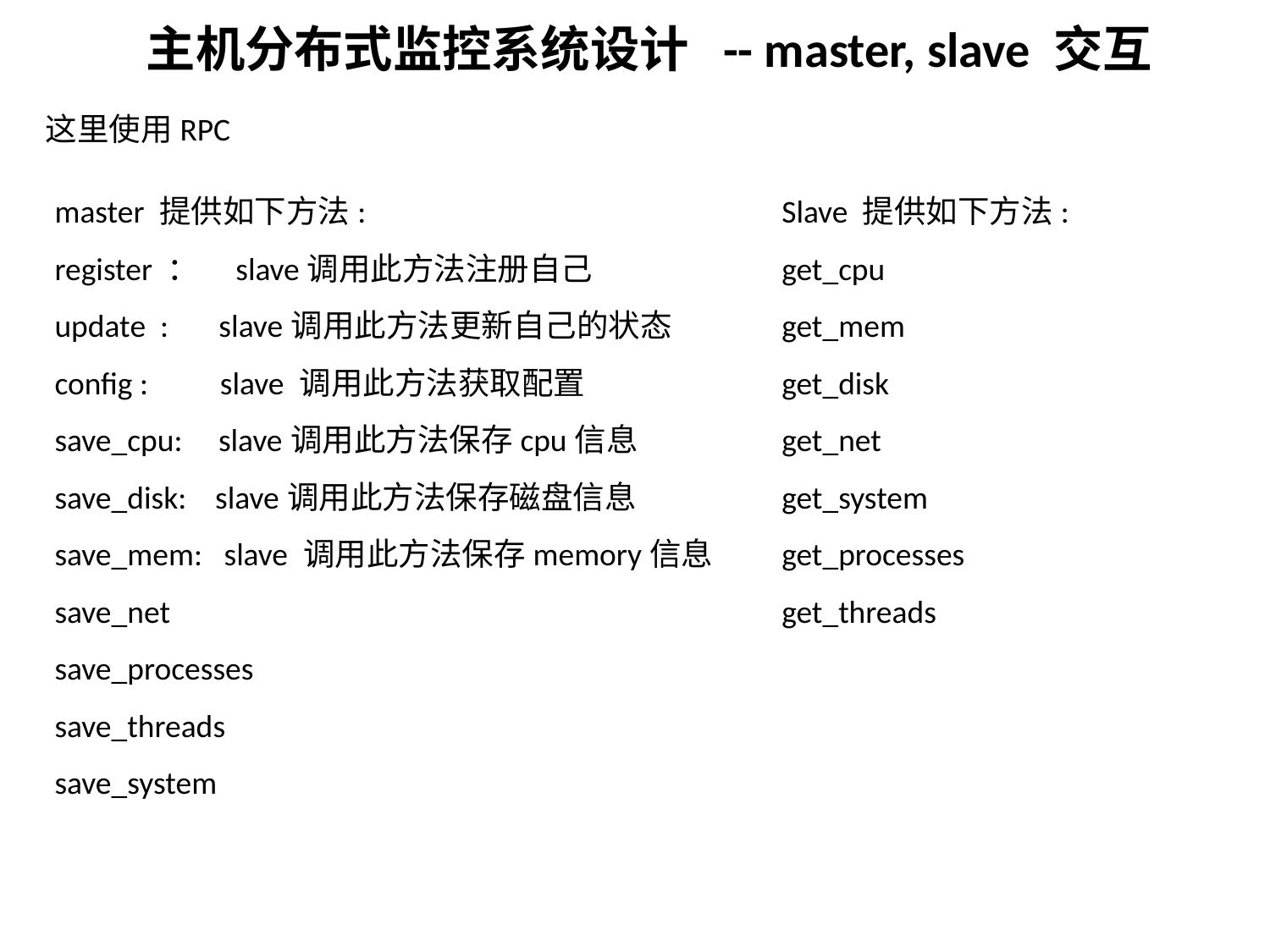

主机分布式监控系统设计  -- master, slave 交互
这里使用RPC
master 提供如下方法:
register ：    slave调用此方法注册自己               update  :       slave调用此方法更新自己的状态
config :          slave 调用此方法获取配置                   save_cpu:     slave调用此方法保存cpu信息
save_disk:    slave调用此方法保存磁盘信息       save_mem:   slave 调用此方法保存memory信息
save_net
save_processes
save_threads
save_system
Slave 提供如下方法:
get_cpu
get_mem
get_disk
get_net
get_system
get_processes
get_threads